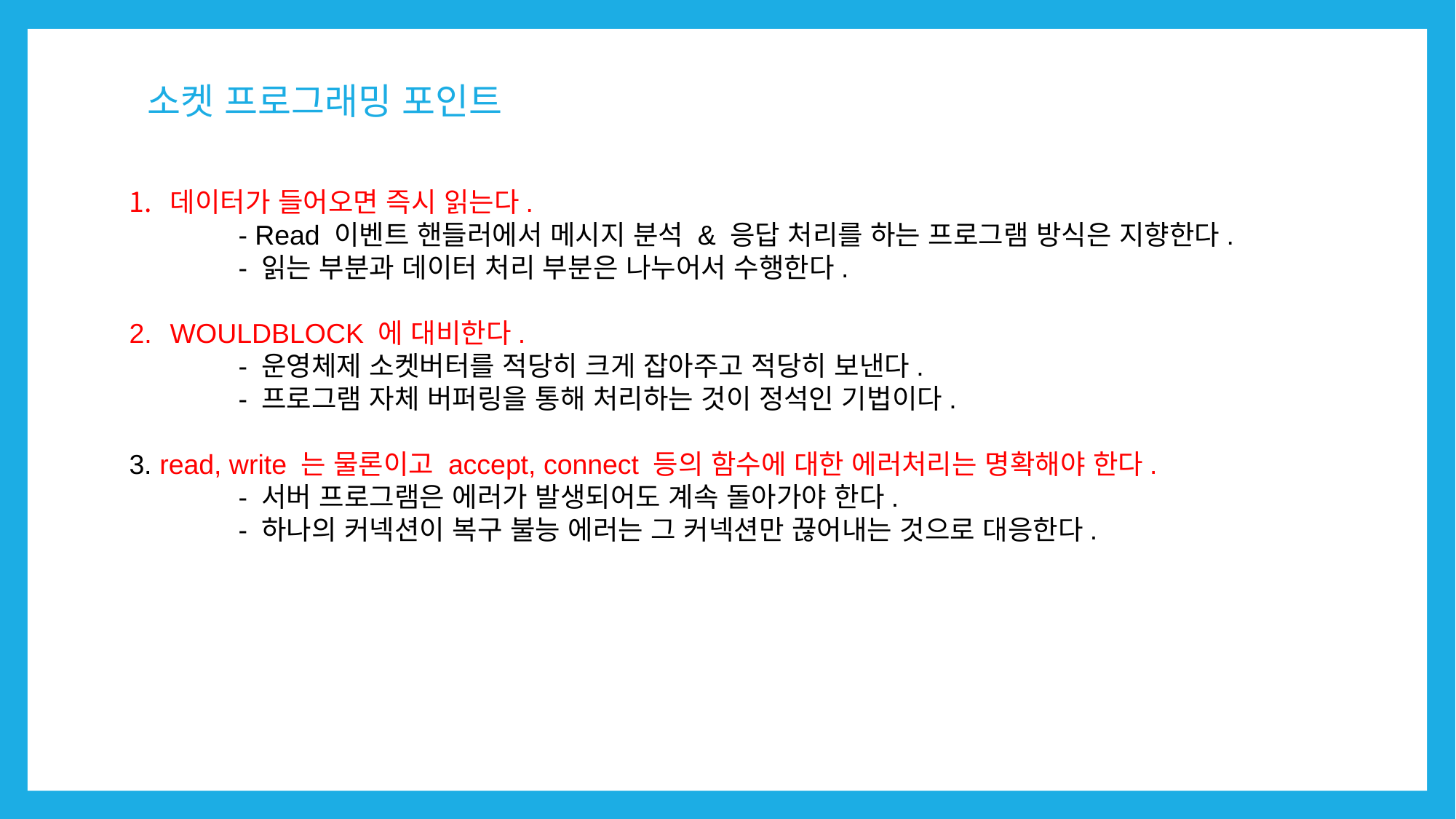

# 소켓 프로그래밍 포인트
데이터가 들어오면 즉시 읽는다.
	- Read 이벤트 핸들러에서 메시지 분석 & 응답 처리를 하는 프로그램 방식은 지향한다.
	- 읽는 부분과 데이터 처리 부분은 나누어서 수행한다.

WOULDBLOCK 에 대비한다.
	- 운영체제 소켓버터를 적당히 크게 잡아주고 적당히 보낸다.
	- 프로그램 자체 버퍼링을 통해 처리하는 것이 정석인 기법이다.

3. read, write 는 물론이고 accept, connect 등의 함수에 대한 에러처리는 명확해야 한다.
	- 서버 프로그램은 에러가 발생되어도 계속 돌아가야 한다.
	- 하나의 커넥션이 복구 불능 에러는 그 커넥션만 끊어내는 것으로 대응한다.